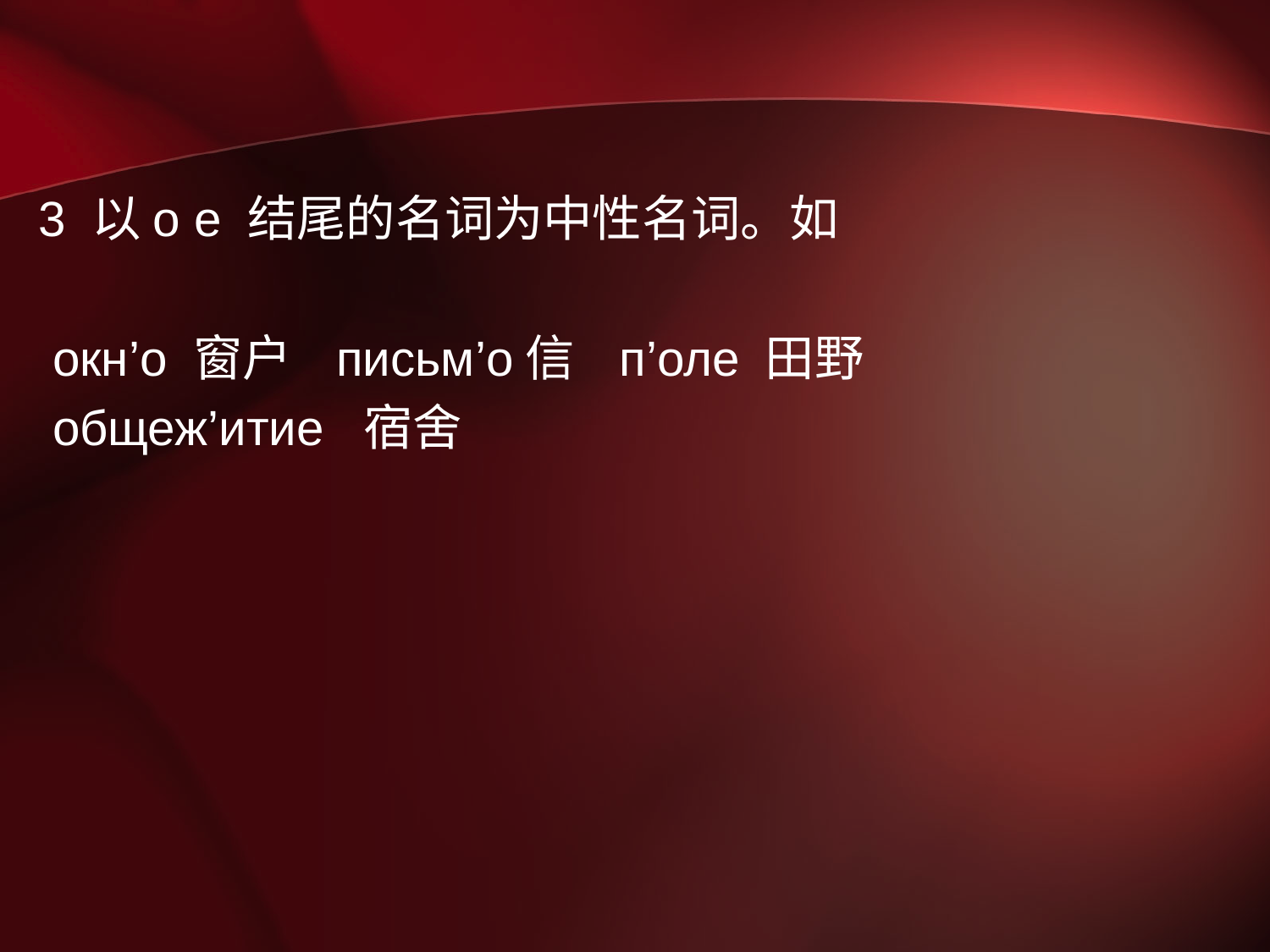

3 以о е 结尾的名词为中性名词。如

 окн’о 窗户   письм’о信   п’оле 田野
 общеж’итие  宿舍
4